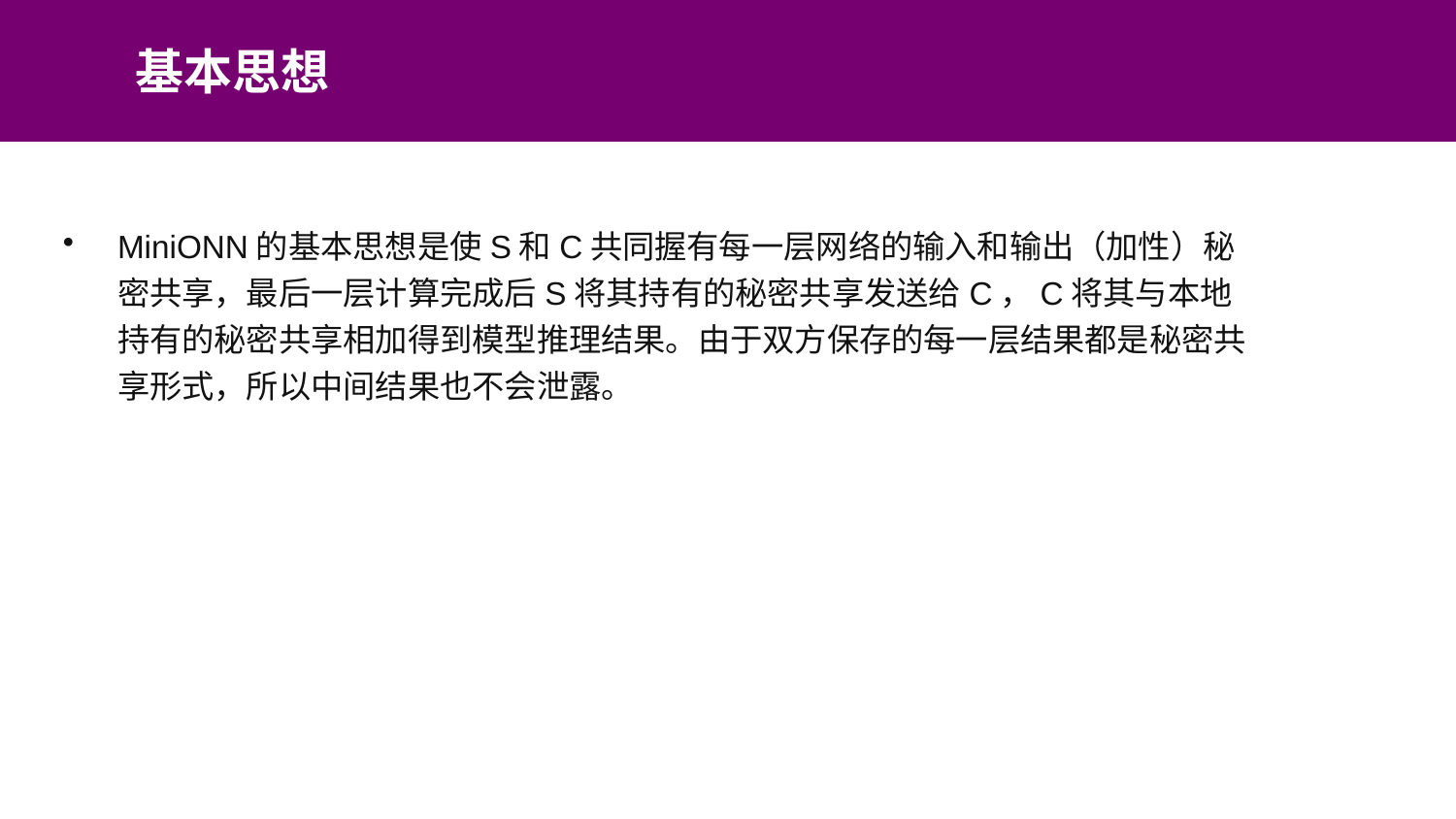

基本思想
MiniONN的基本思想是使S和C共同握有每一层网络的输入和输出（加性）秘密共享，最后一层计算完成后S将其持有的秘密共享发送给C，C将其与本地持有的秘密共享相加得到模型推理结果。由于双方保存的每一层结果都是秘密共享形式，所以中间结果也不会泄露。